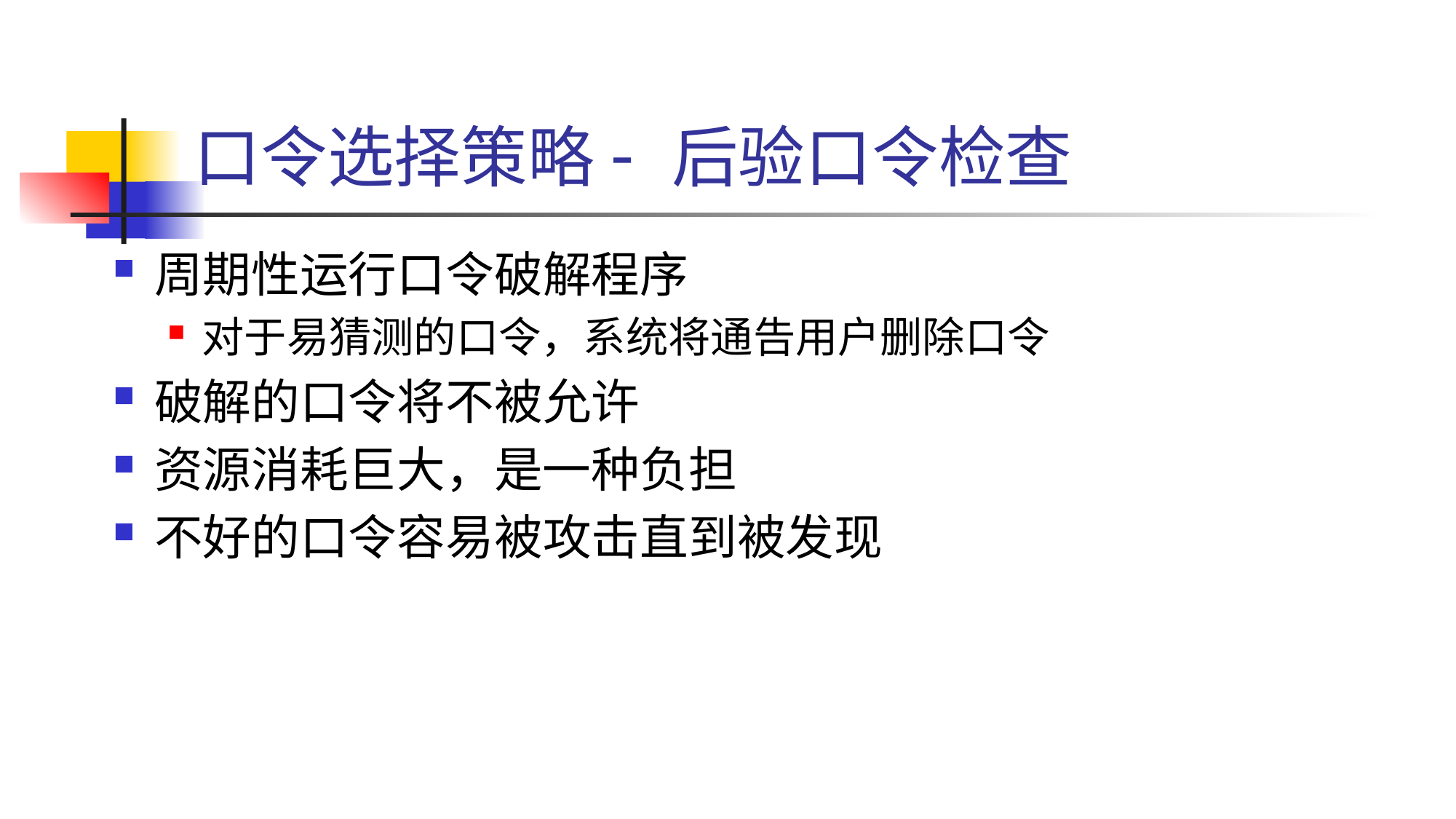

# 口令选择策略- 后验口令检查
周期性运行口令破解程序
对于易猜测的口令，系统将通告用户删除口令
破解的口令将不被允许
资源消耗巨大，是一种负担
不好的口令容易被攻击直到被发现